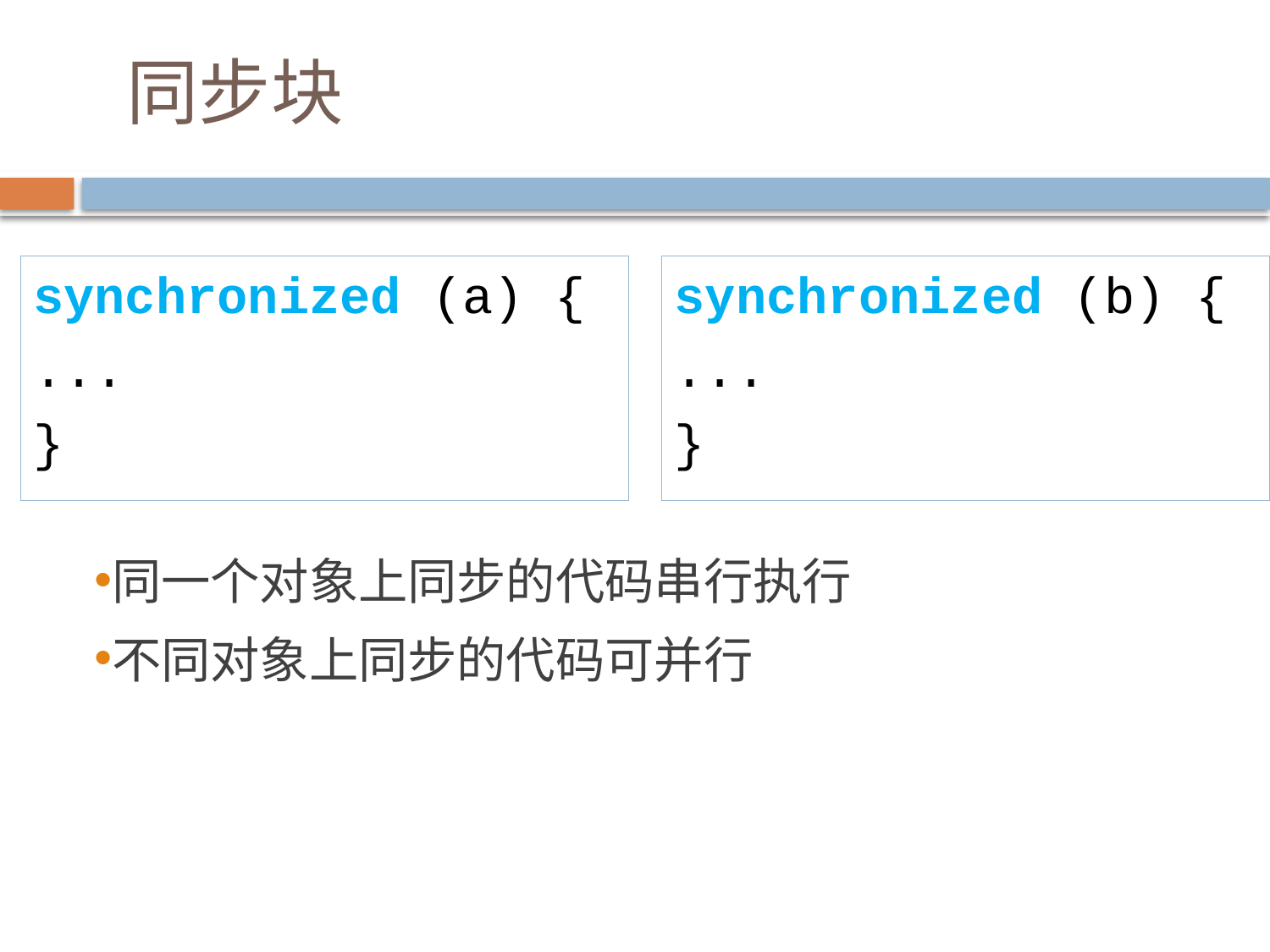

# 同步块
synchronized (a) {
...
}

synchronized (b) {
...
}

同一个对象上同步的代码串行执行
不同对象上同步的代码可并行